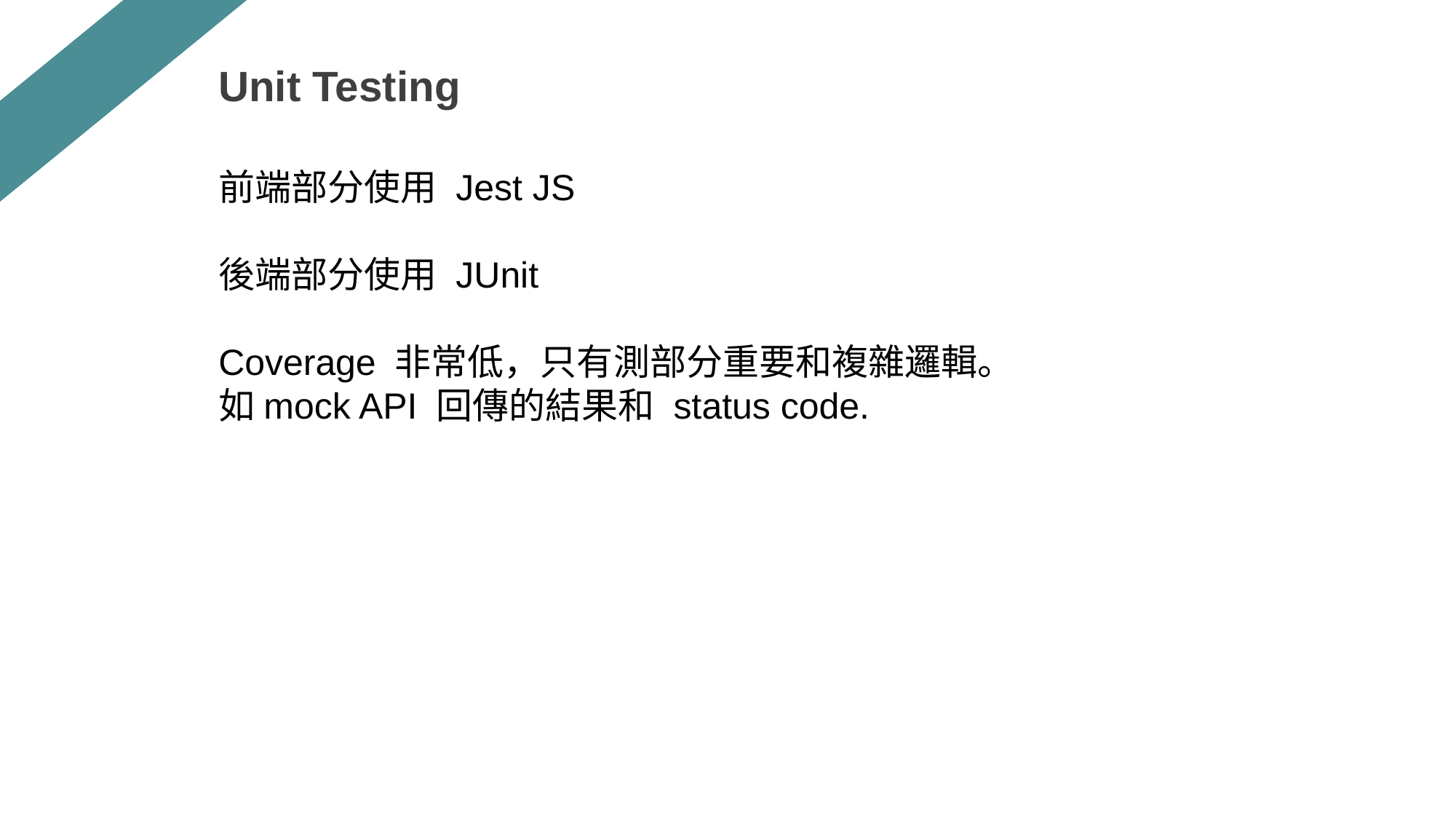

Unit Testing
前端部分使用 Jest JS

後端部分使用 JUnit

Coverage 非常低，只有測部分重要和複雜邏輯。
如mock API 回傳的結果和 status code.